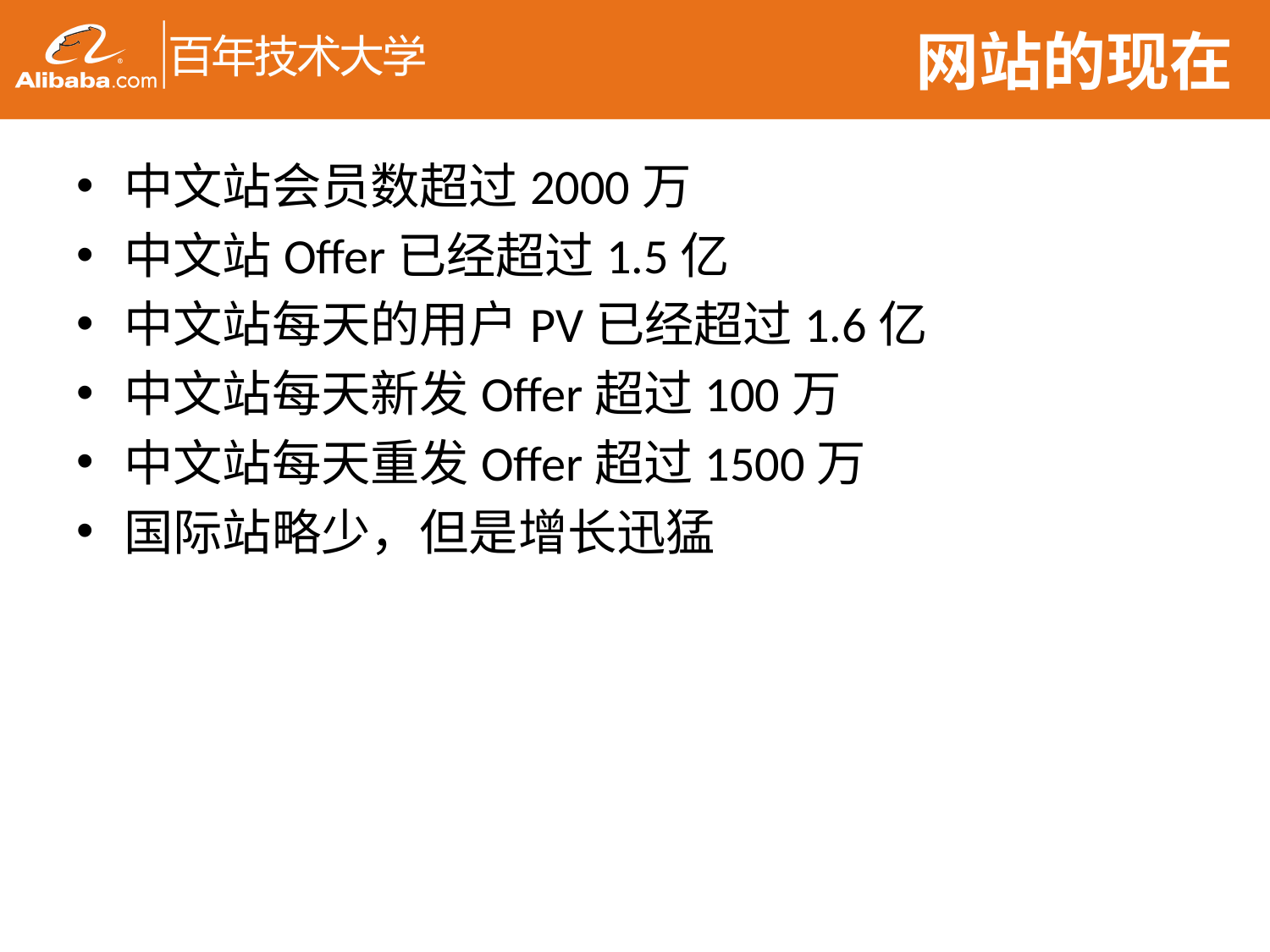

# 网站的现在
中文站会员数超过2000万
中文站Offer已经超过1.5亿
中文站每天的用户PV已经超过1.6亿
中文站每天新发Offer超过100万
中文站每天重发Offer超过1500万
国际站略少，但是增长迅猛